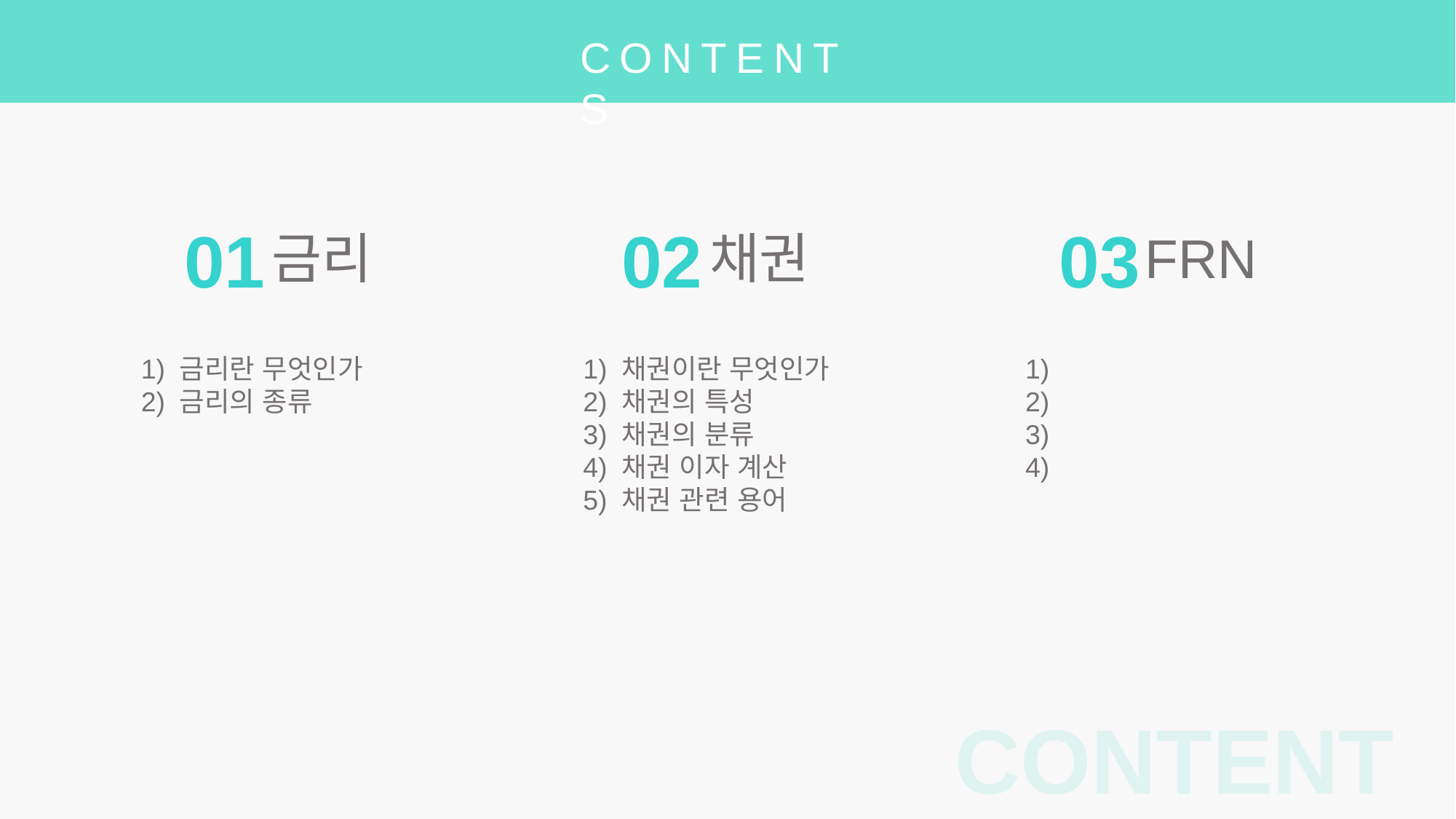

CONTENTS
01
금리
1) 금리란 무엇인가
2) 금리의 종류
02
채권
1) 채권이란 무엇인가
2) 채권의 특성
3) 채권의 분류
4) 채권 이자 계산
5) 채권 관련 용어
03
FRN
1)
2)
3)
4)
CONTENTS